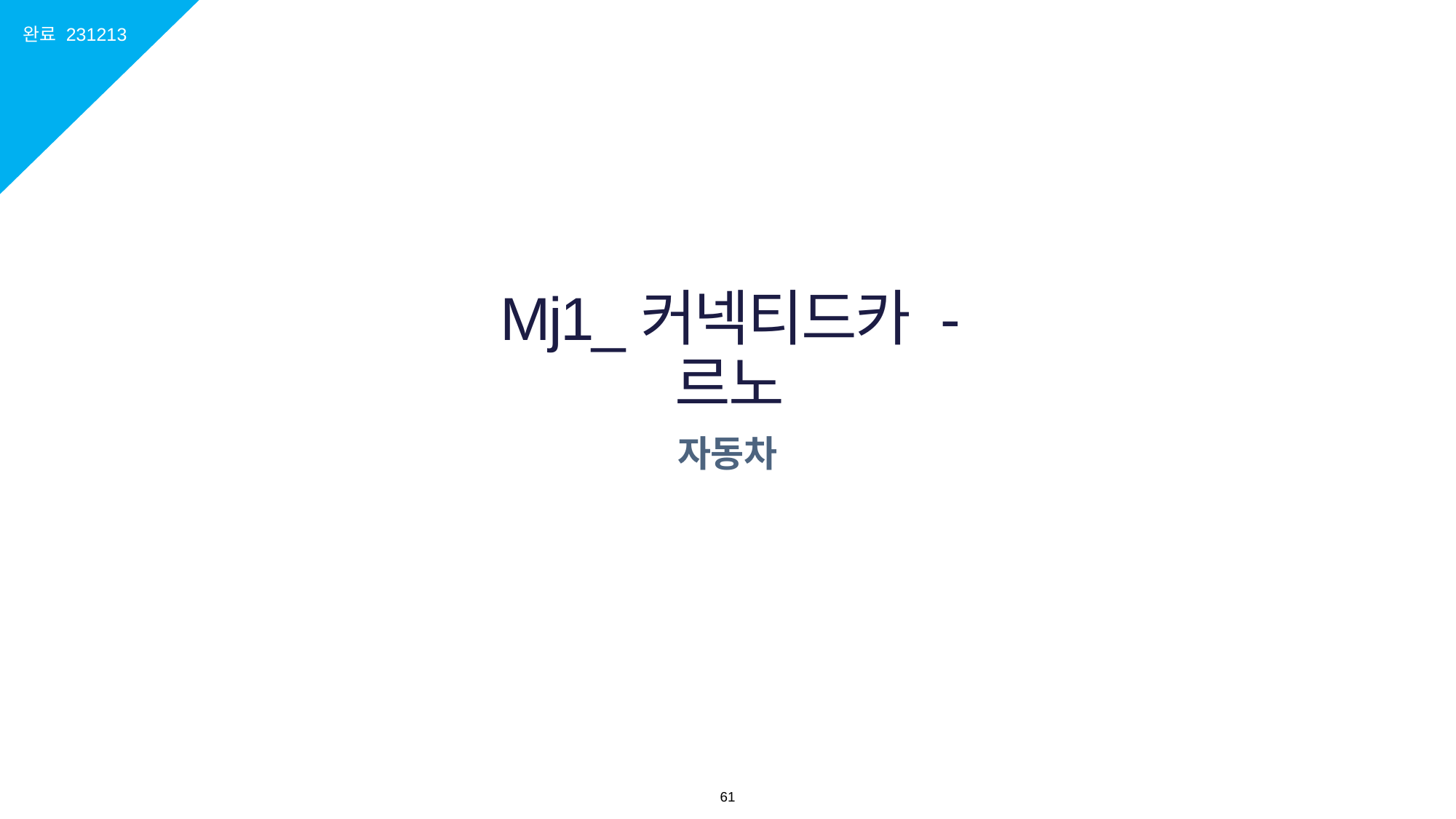

완료 231213
# Mj1_커넥티드카 - 르노
자동차